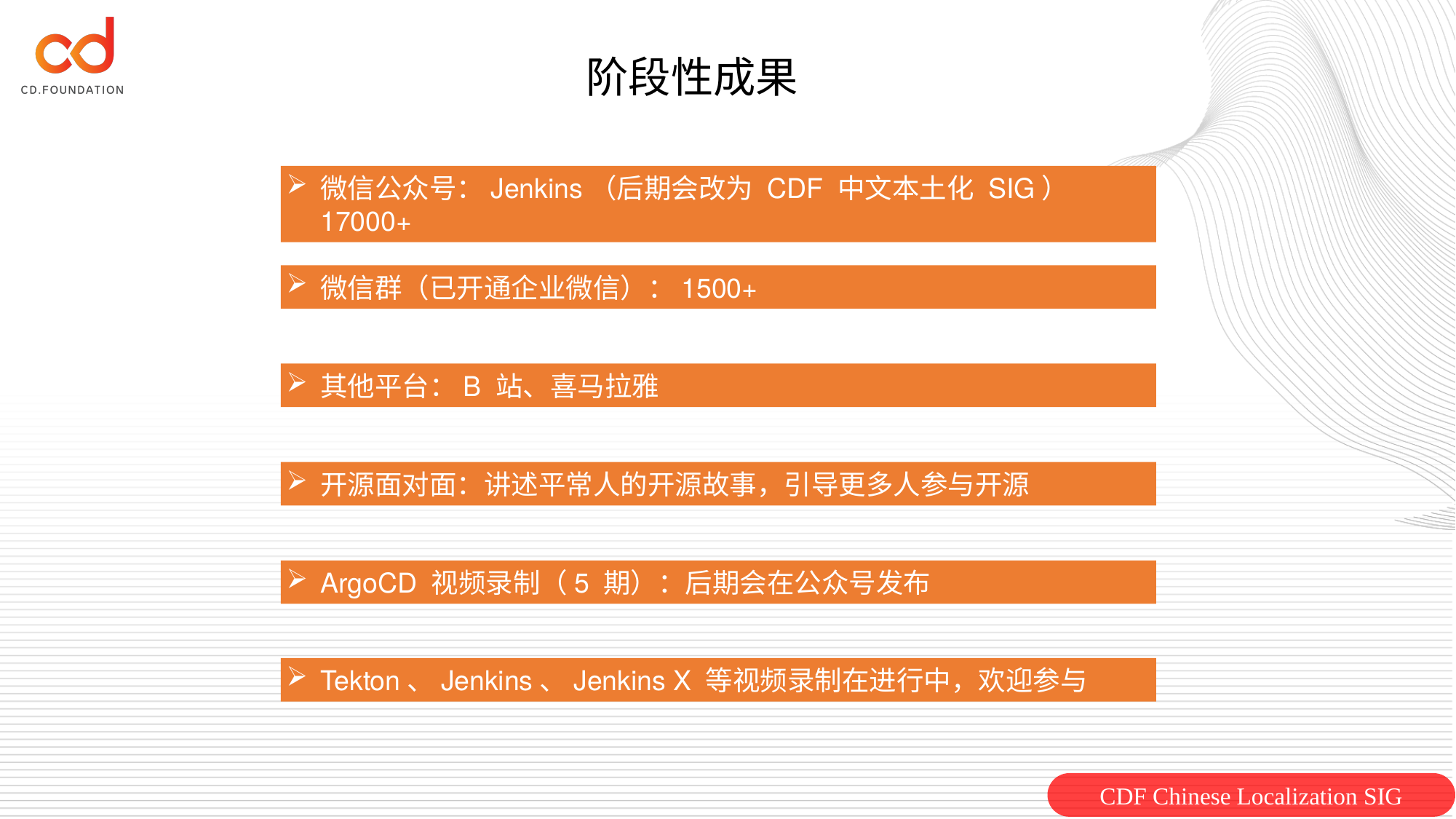

阶段性成果
微信公众号：Jenkins（后期会改为 CDF 中文本土化 SIG） 17000+
微信群（已开通企业微信）：1500+
其他平台：B 站、喜马拉雅
开源面对面：讲述平常人的开源故事，引导更多人参与开源
ArgoCD 视频录制（5 期）：后期会在公众号发布
Tekton、Jenkins、Jenkins X 等视频录制在进行中，欢迎参与